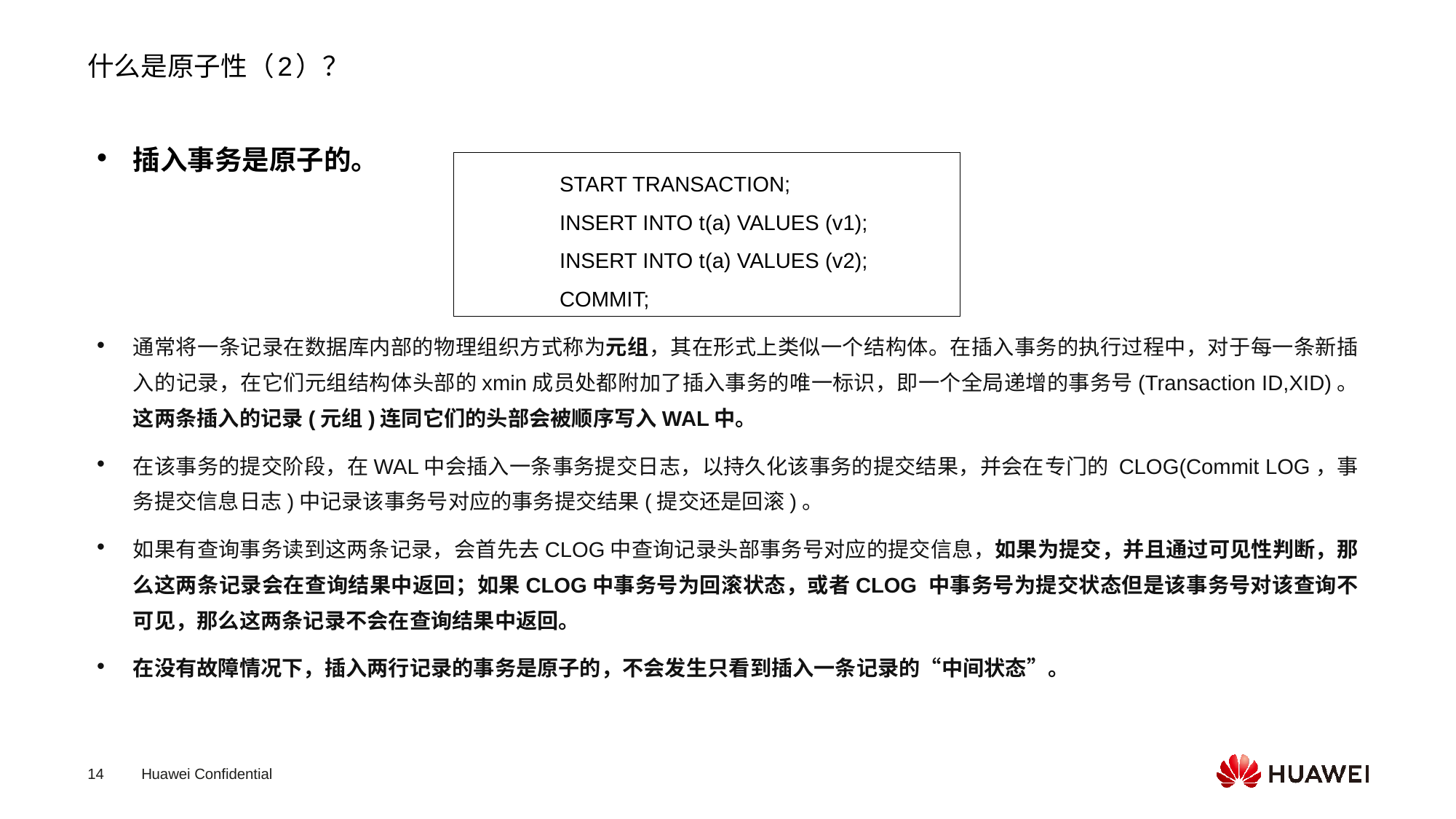

# 什么是原子性（2）？
插入事务是原子的。

通常将一条记录在数据库内部的物理组织方式称为元组，其在形式上类似一个结构体。在插入事务的执行过程中，对于每一条新插入的记录，在它们元组结构体头部的xmin成员处都附加了插入事务的唯一标识，即一个全局递增的事务号(Transaction ID,XID)。这两条插入的记录(元组)连同它们的头部会被顺序写入WAL中。
在该事务的提交阶段，在WAL中会插入一条事务提交日志，以持久化该事务的提交结果，并会在专门的 CLOG(Commit LOG，事务提交信息日志)中记录该事务号对应的事务提交结果(提交还是回滚)。
如果有查询事务读到这两条记录，会首先去CLOG中查询记录头部事务号对应的提交信息，如果为提交，并且通过可见性判断，那么这两条记录会在查询结果中返回；如果CLOG中事务号为回滚状态，或者CLOG 中事务号为提交状态但是该事务号对该查询不可见，那么这两条记录不会在查询结果中返回。
在没有故障情况下，插入两行记录的事务是原子的，不会发生只看到插入一条记录的“中间状态”。

START TRANSACTION;
INSERT INTO t(a) VALUES (v1);
INSERT INTO t(a) VALUES (v2);
COMMIT;